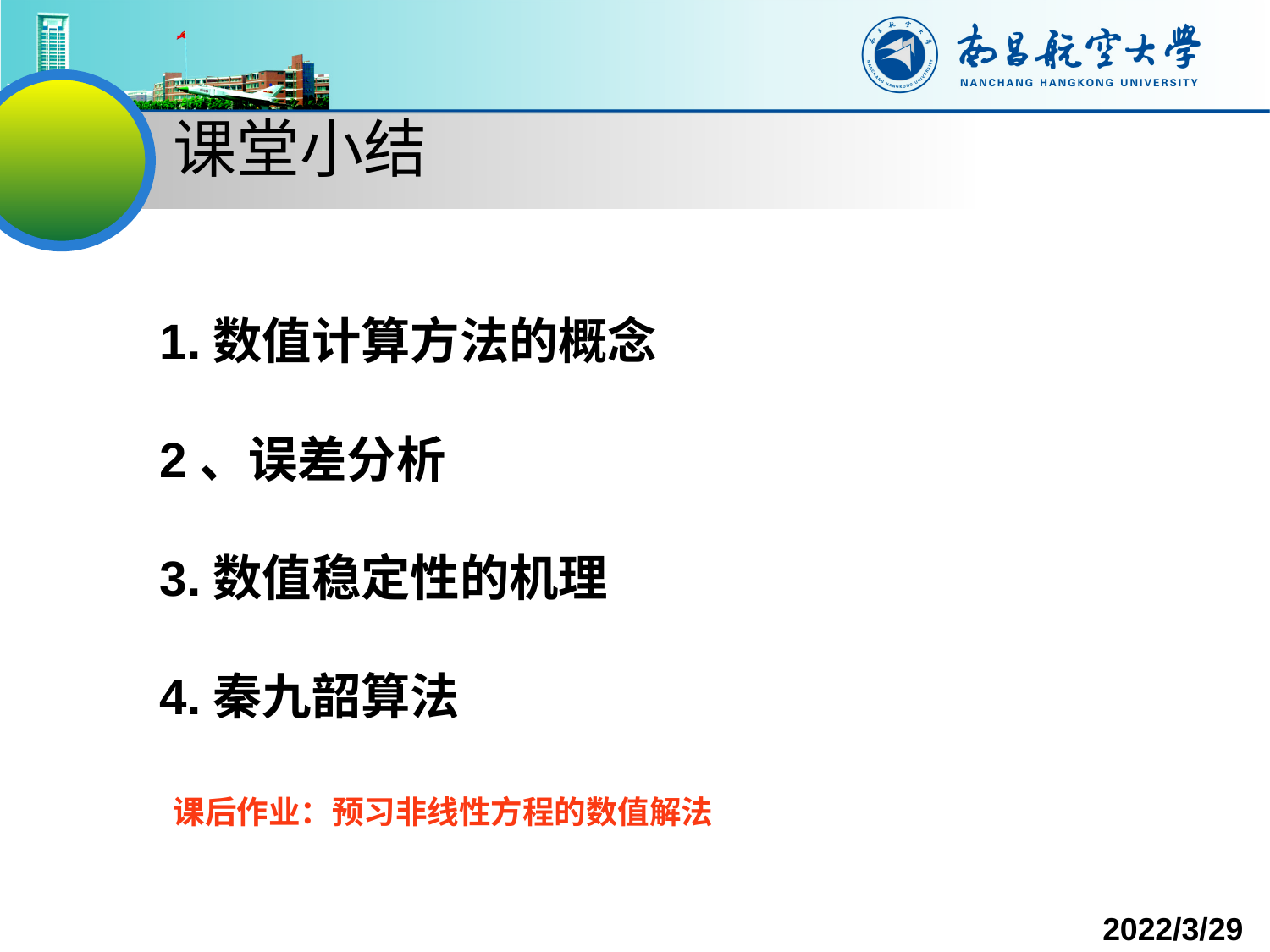

课堂小结
1.数值计算方法的概念
2、误差分析
3.数值稳定性的机理
4.秦九韶算法
课后作业：预习非线性方程的数值解法